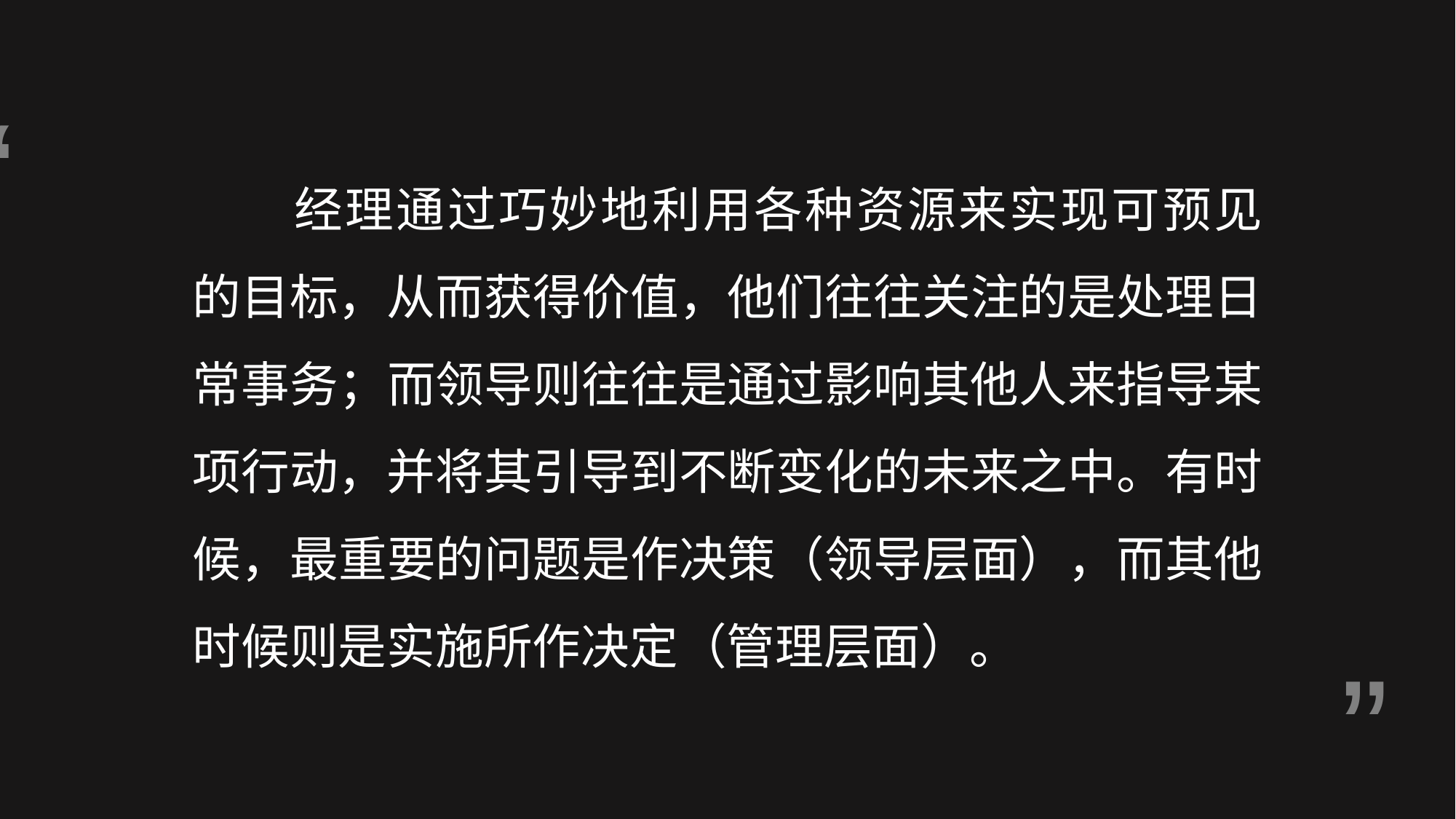

“
经理通过巧妙地利用各种资源来实现可预见的目标，从而获得价值，他们往往关注的是处理日常事务；而领导则往往是通过影响其他人来指导某项行动，并将其引导到不断变化的未来之中。有时候，最重要的问题是作决策（领导层面），而其他时候则是实施所作决定（管理层面）。
”